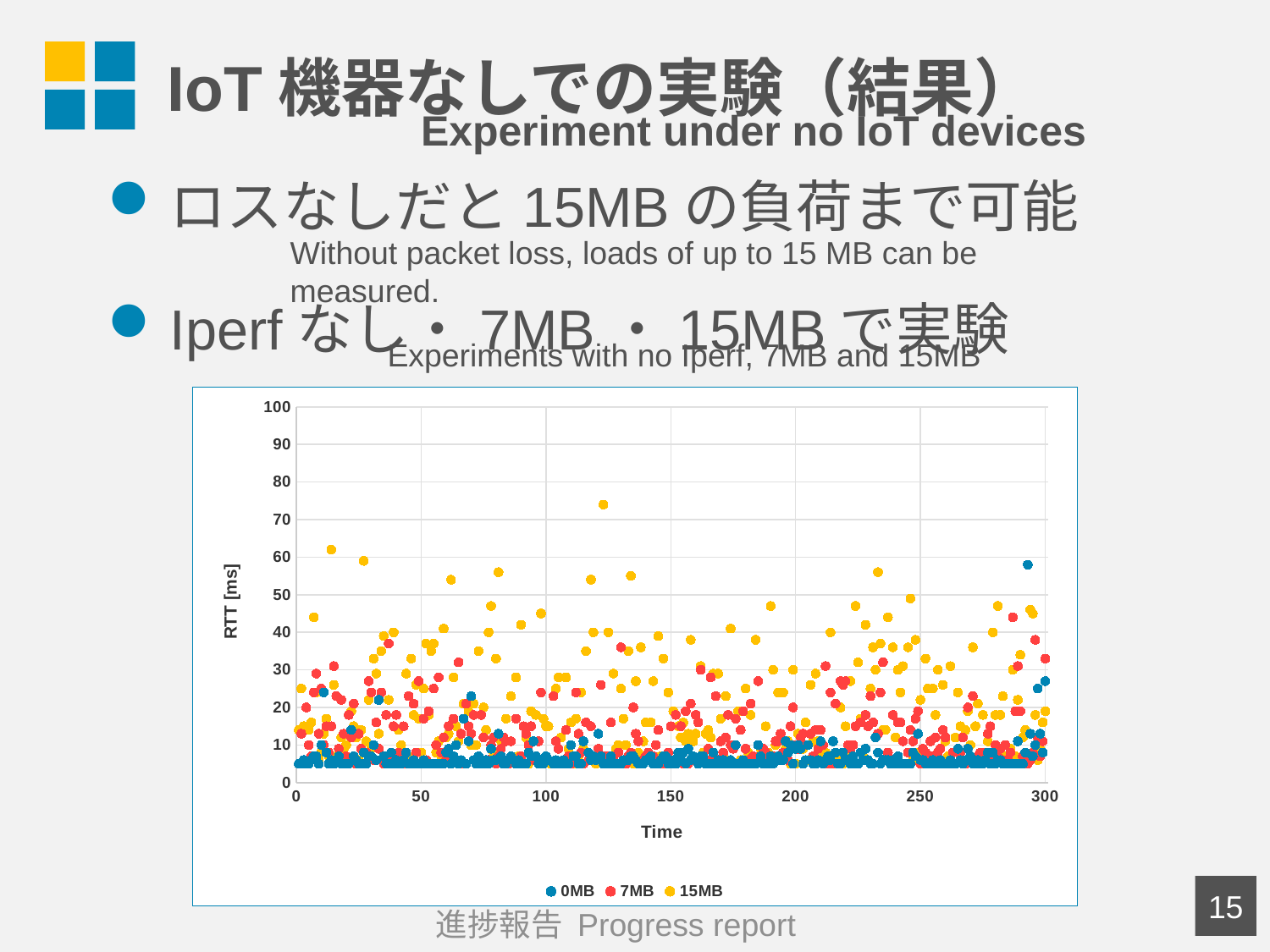

# IoT機器なしでの実験（結果）
Experiment under no IoT devices
ロスなしだと15MBの負荷まで可能
Iperfなし・7MB・15MBで実験
Without packet loss, loads of up to 15 MB can be measured.
Experiments with no Iperf, 7MB and 15MB

### Chart

| Category | 0MB | 7MB | 15MB |
|---|---|---|---|
15
進捗報告 Progress report